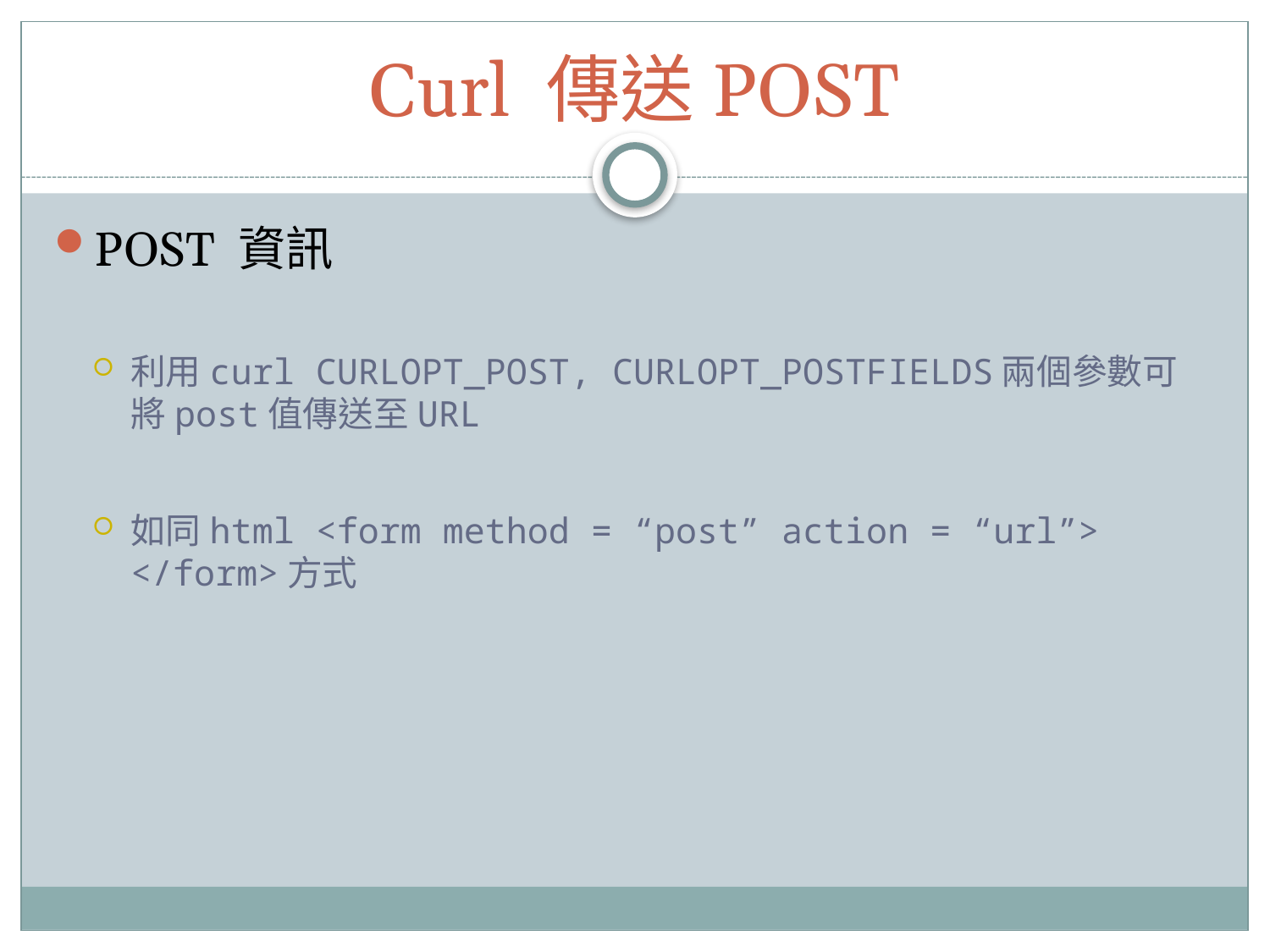

# Curl 傳送POST
POST 資訊

利用curl CURLOPT_POST, CURLOPT_POSTFIELDS兩個參數可將post值傳送至URL

如同html <form method = “post” action = “url”> </form>方式